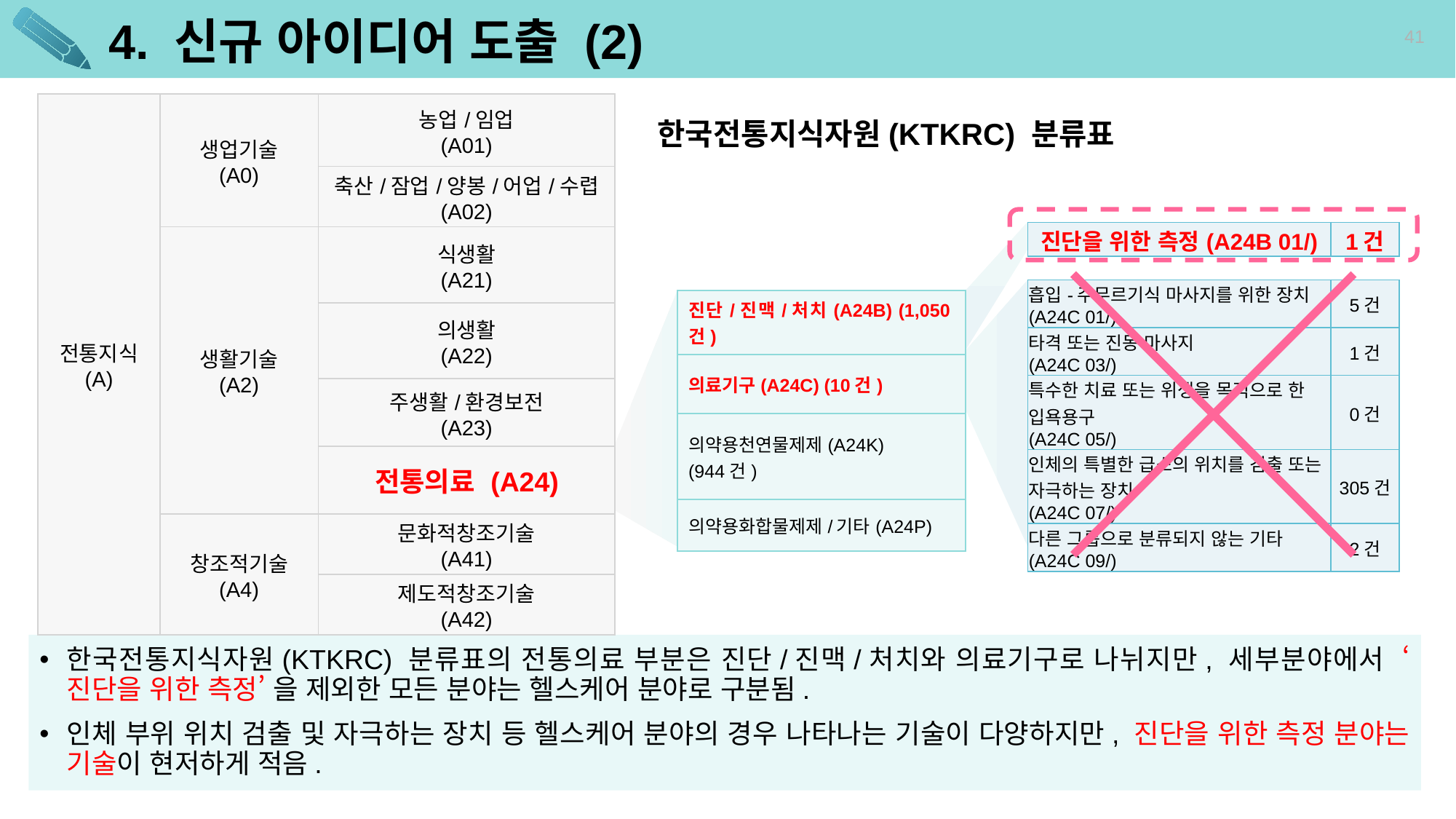

# 4. 신규 아이디어 도출 (2)
41
| 전통지식 (A) | 생업기술 (A0) | 농업/임업 (A01) |
| --- | --- | --- |
|  |  | 축산/잠업/양봉/어업/수렵 (A02) |
|  | 생활기술 (A2) | 식생활 (A21) |
|  |  | 의생활 (A22) |
|  |  | 주생활/환경보전 (A23) |
|  |  | 전통의료 (A24) |
|  | 창조적기술 (A4) | 문화적창조기술 (A41) |
|  |  | 제도적창조기술 (A42) |
한국전통지식자원(KTKRC) 분류표

| 진단을 위한 측정(A24B 01/) | 1건 |
| --- | --- |

| 흡입-주무르기식 마사지를 위한 장치 (A24C 01/) | 5건 |
| --- | --- |
| 타격 또는 진동 마사지 (A24C 03/) | 1건 |
| 특수한 치료 또는 위생을 목적으로 한 입욕용구 (A24C 05/) | 0건 |
| 인체의 특별한 급소의 위치를 검출 또는 자극하는 장치 (A24C 07/) | 305건 |
| 다른 그룹으로 분류되지 않는 기타 (A24C 09/) | 2건 |
| 진단/진맥/처치(A24B) (1,050건) |
| --- |
| 의료기구(A24C) (10건) |
| 의약용천연물제제(A24K) (944건) |
| 의약용화합물제제/기타(A24P) |

한국전통지식자원(KTKRC) 분류표의 전통의료 부분은 진단/진맥/처치와 의료기구로 나뉘지만, 세부분야에서  ‘진단을 위한 측정’ 을 제외한 모든 분야는 헬스케어 분야로 구분됨.
인체 부위 위치 검출 및 자극하는 장치 등 헬스케어 분야의 경우 나타나는 기술이 다양하지만, 진단을 위한 측정 분야는 기술이 현저하게 적음.